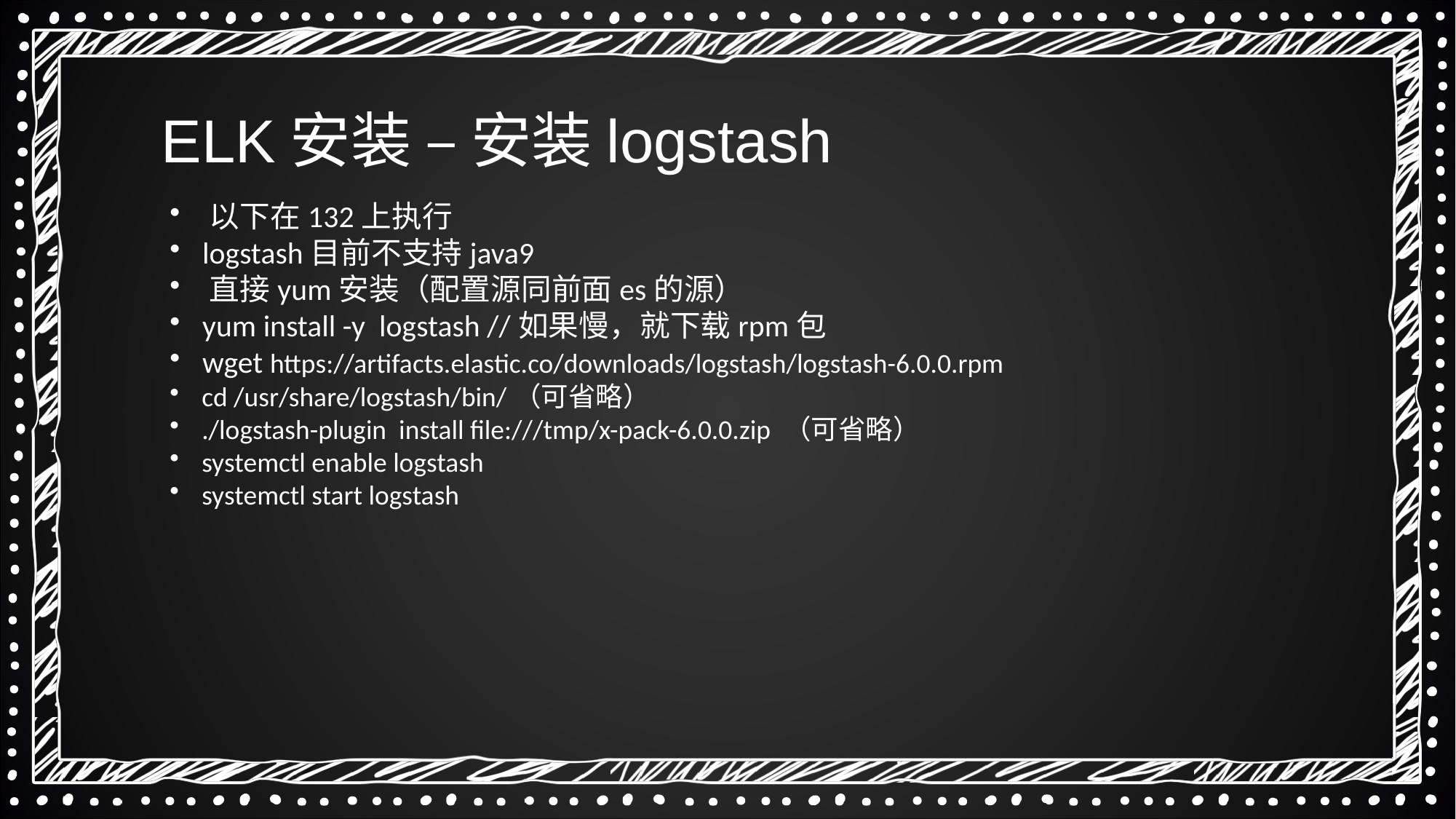

ELK安装 – 安装logstash
 以下在132上执行
 logstash目前不支持java9
 直接yum安装（配置源同前面es的源）
 yum install -y  logstash //如果慢，就下载rpm包
 wget https://artifacts.elastic.co/downloads/logstash/logstash-6.0.0.rpm
 cd /usr/share/logstash/bin/（可省略）
 ./logstash-plugin  install file:///tmp/x-pack-6.0.0.zip （可省略）
 systemctl enable logstash
 systemctl start logstash